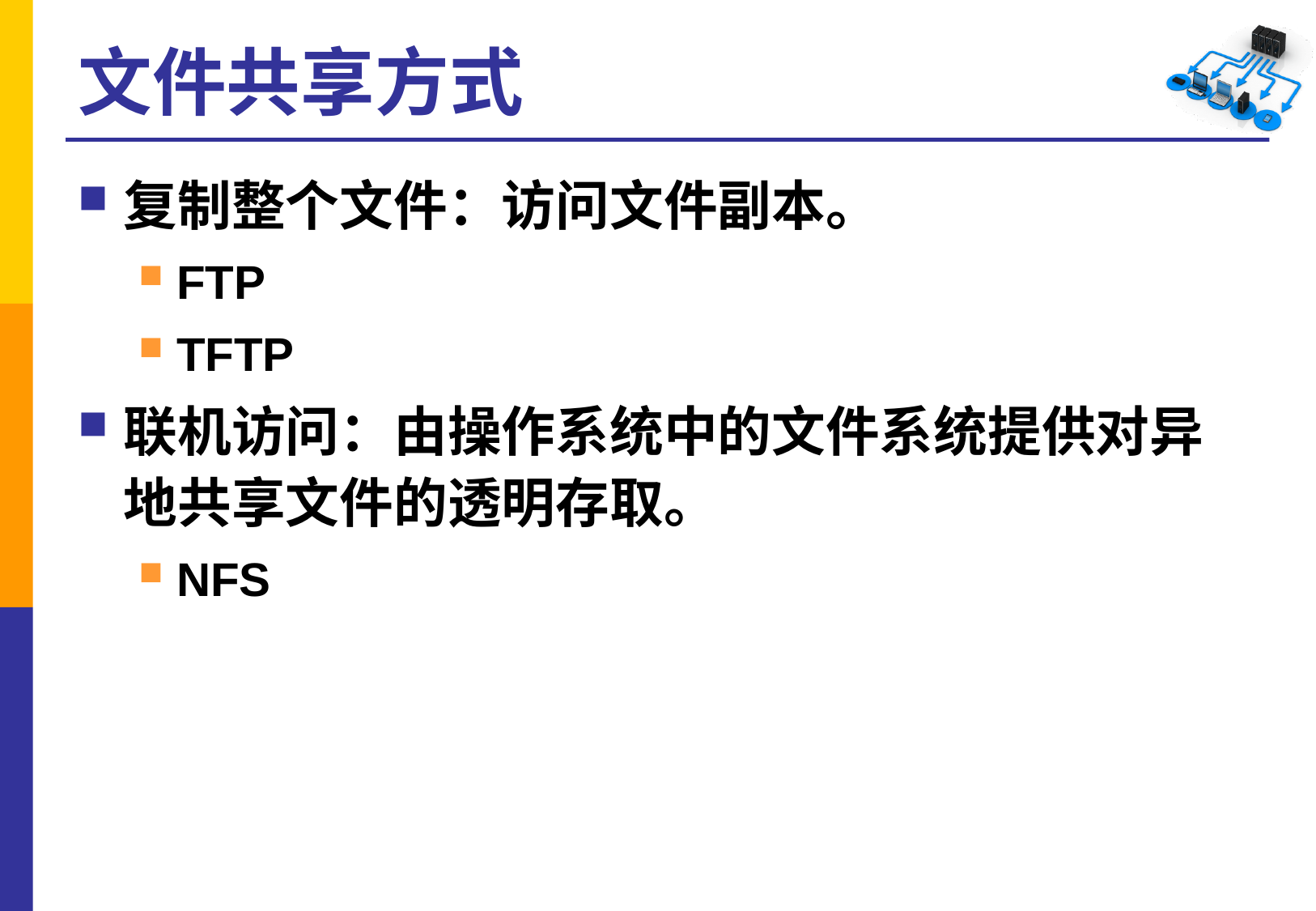

# 文件共享方式
复制整个文件：访问文件副本。
FTP
TFTP
联机访问：由操作系统中的文件系统提供对异地共享文件的透明存取。
NFS